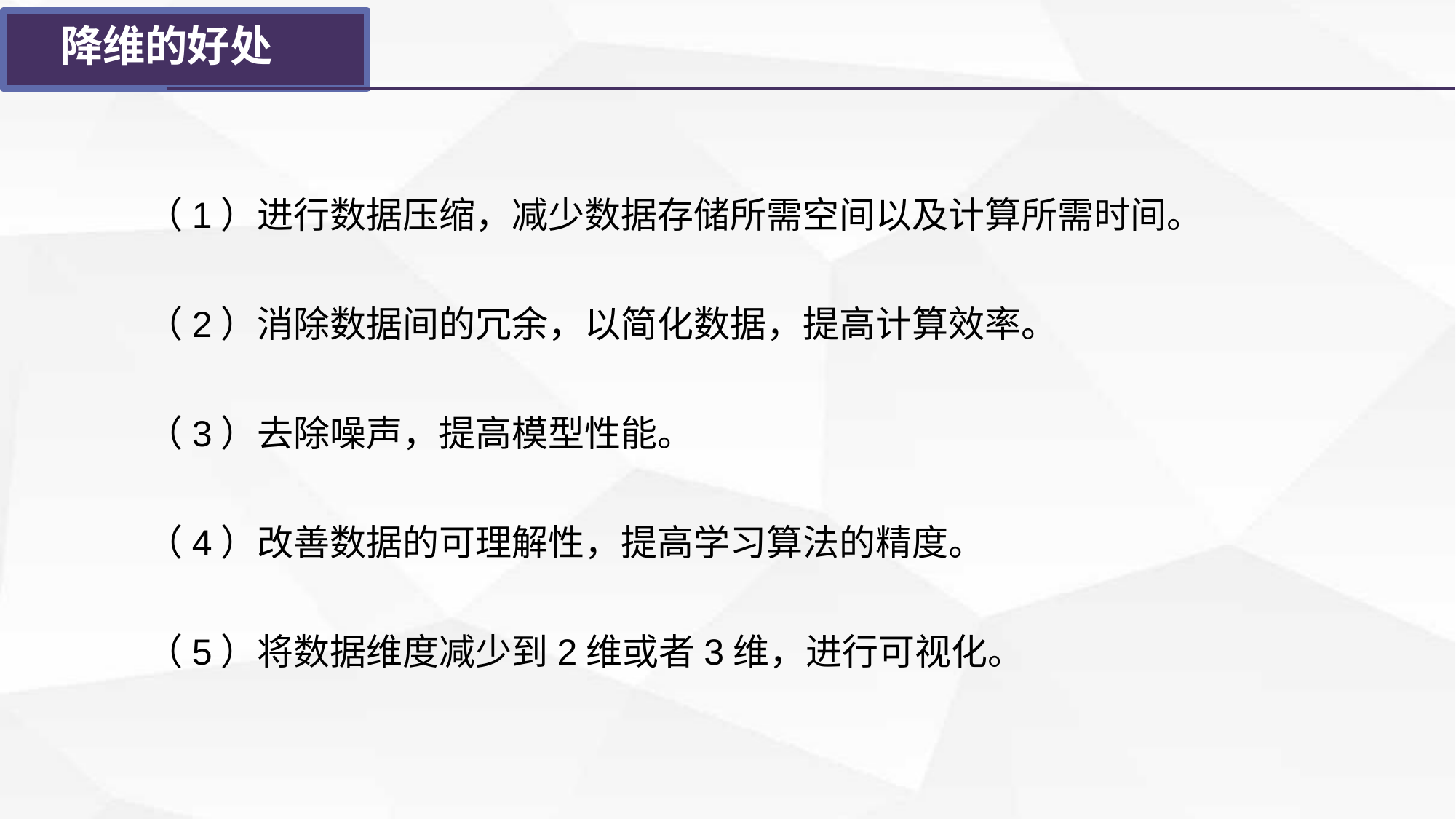

降维的好处
（1）进行数据压缩，减少数据存储所需空间以及计算所需时间。
（2）消除数据间的冗余，以简化数据，提高计算效率。
（3）去除噪声，提高模型性能。
（4）改善数据的可理解性，提高学习算法的精度。
（5）将数据维度减少到2维或者3维，​进行可视化。

延迟符号